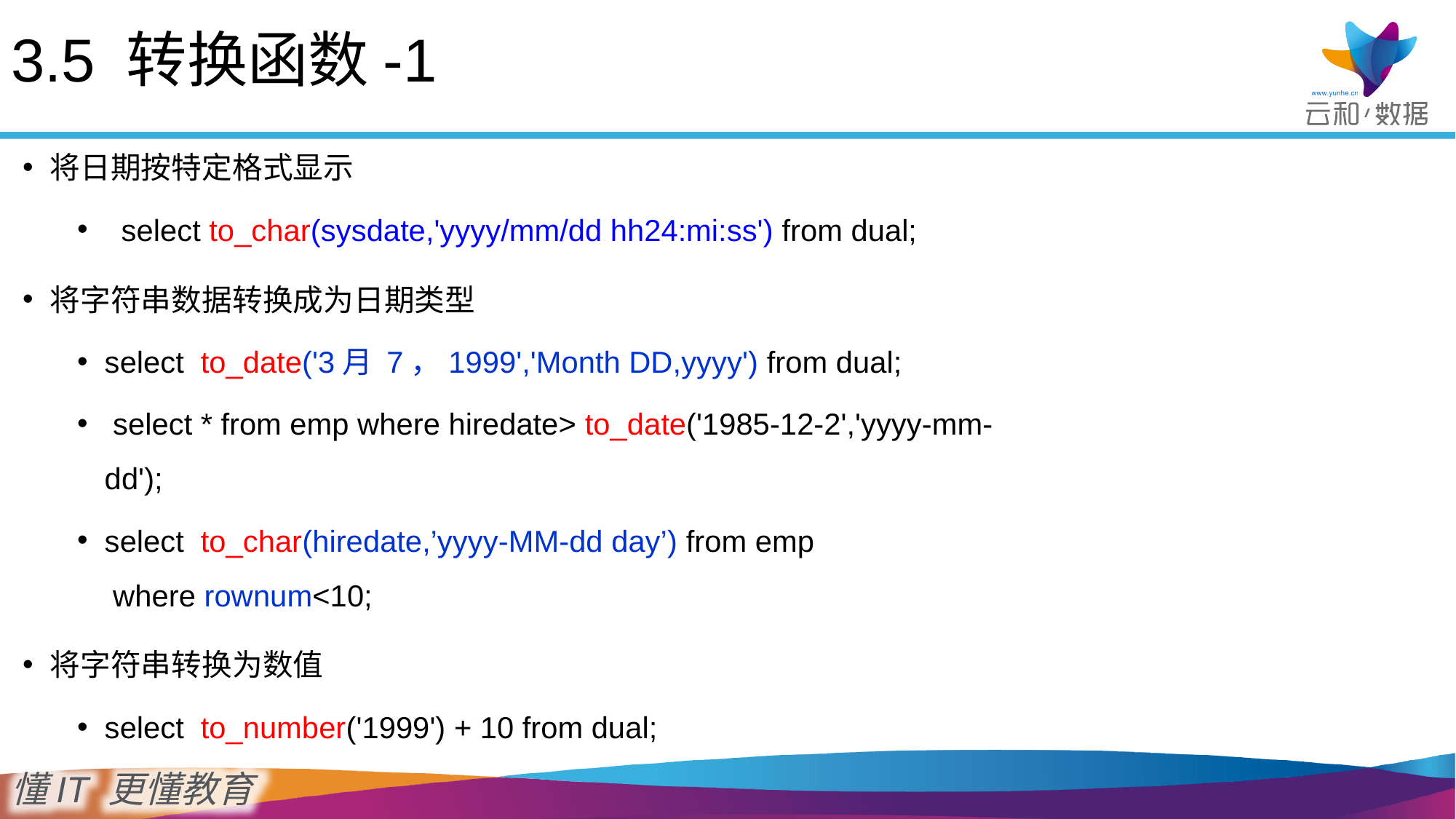

3.5 转换函数-1
将日期按特定格式显示
  select to_char(sysdate,'yyyy/mm/dd hh24:mi:ss') from dual;
将字符串数据转换成为日期类型
select  to_date('3月 7，1999','Month DD,yyyy') from dual;
 select * from emp where hiredate> to_date('1985-12-2','yyyy-mm-dd');
select  to_char(hiredate,’yyyy-MM-dd day’) from emp
 where rownum<10;
将字符串转换为数值
select  to_number('1999') + 10 from dual;